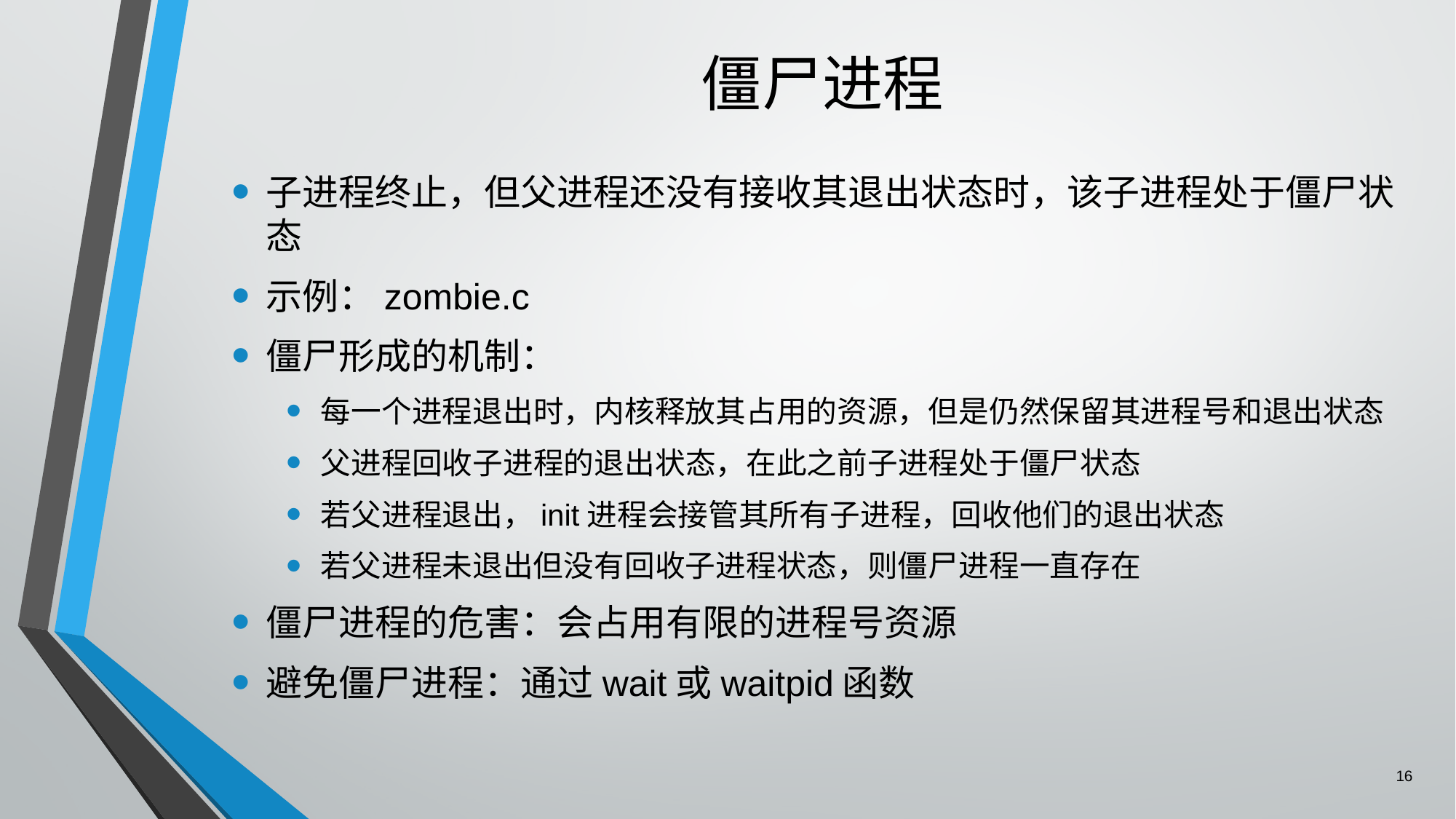

# 僵尸进程
子进程终止，但父进程还没有接收其退出状态时，该子进程处于僵尸状态
示例：zombie.c
僵尸形成的机制：
每一个进程退出时，内核释放其占用的资源，但是仍然保留其进程号和退出状态
父进程回收子进程的退出状态，在此之前子进程处于僵尸状态
若父进程退出，init进程会接管其所有子进程，回收他们的退出状态
若父进程未退出但没有回收子进程状态，则僵尸进程一直存在
僵尸进程的危害：会占用有限的进程号资源
避免僵尸进程：通过wait或waitpid函数
16